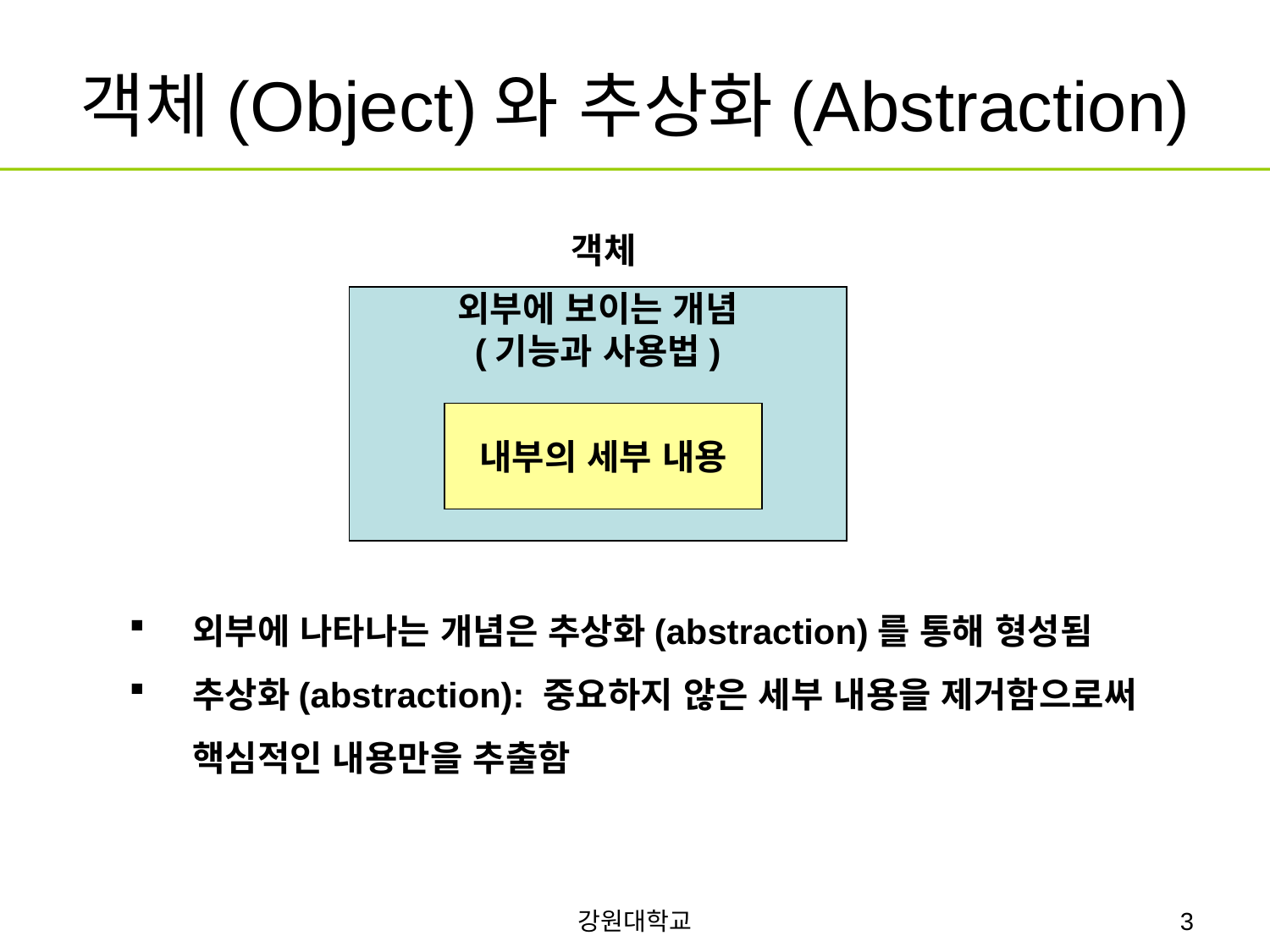

# 객체(Object)와 추상화(Abstraction)

객체
외부에 보이는 개념
(기능과 사용법)

내부의 세부 내용
외부에 나타나는 개념은 추상화(abstraction)를 통해 형성됨
추상화(abstraction): 중요하지 않은 세부 내용을 제거함으로써 핵심적인 내용만을 추출함

강원대학교
3